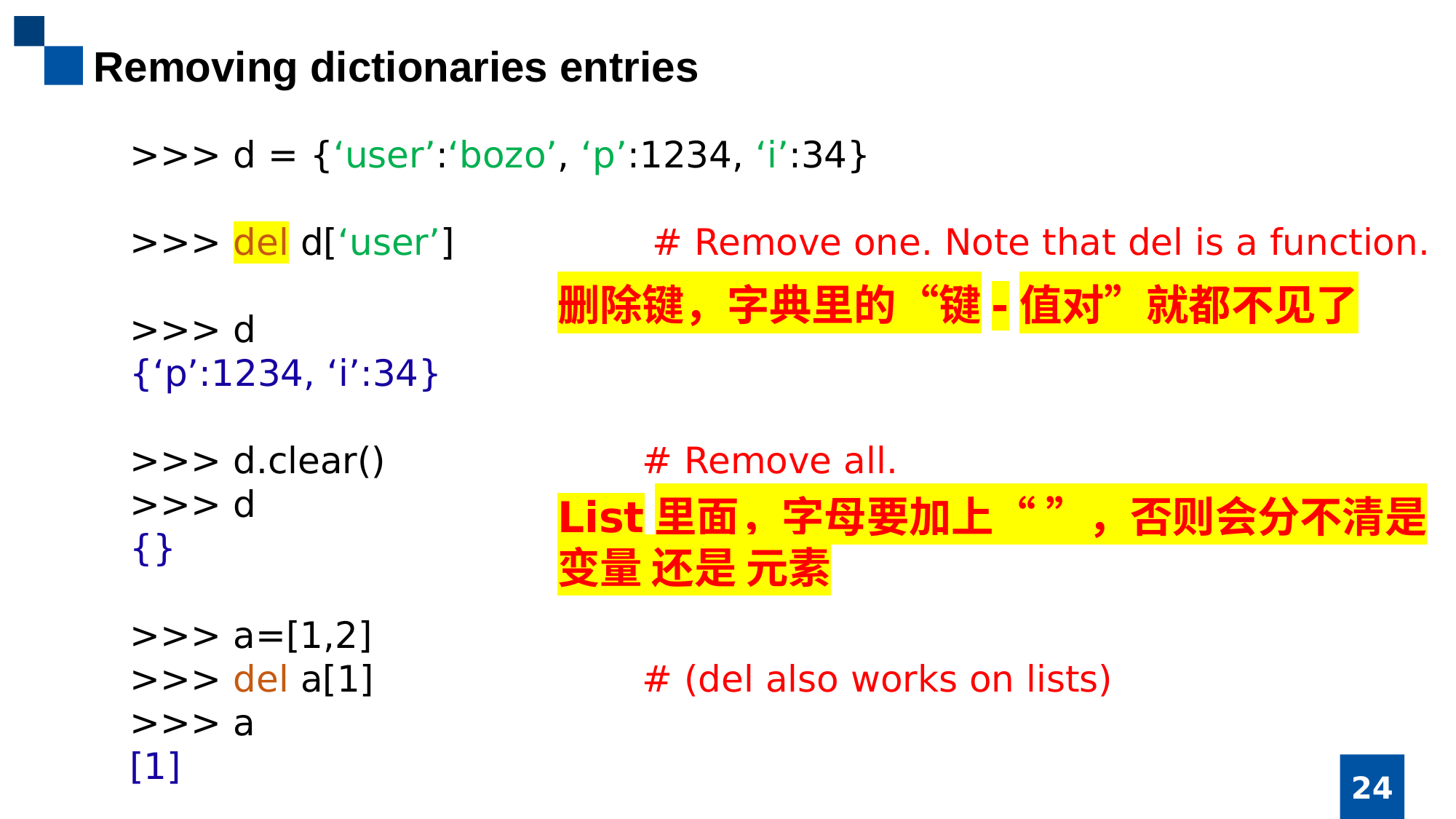

Removing dictionaries entries
>>> d = {‘user’:‘bozo’, ‘p’:1234, ‘i’:34}
>>> del d[‘user’]                 # Remove one. Note that del is a function.
>>> d
{‘p’:1234, ‘i’:34}
>>> d.clear()                      # Remove all.
>>> d
{}
>>> a=[1,2]
>>> del a[1]                       # (del also works on lists)
>>> a
[1]
删除键，字典里的“键-值对”就都不见了
List里面，字母要加上“ ”，否则会分不清是 变量 还是 元素
24